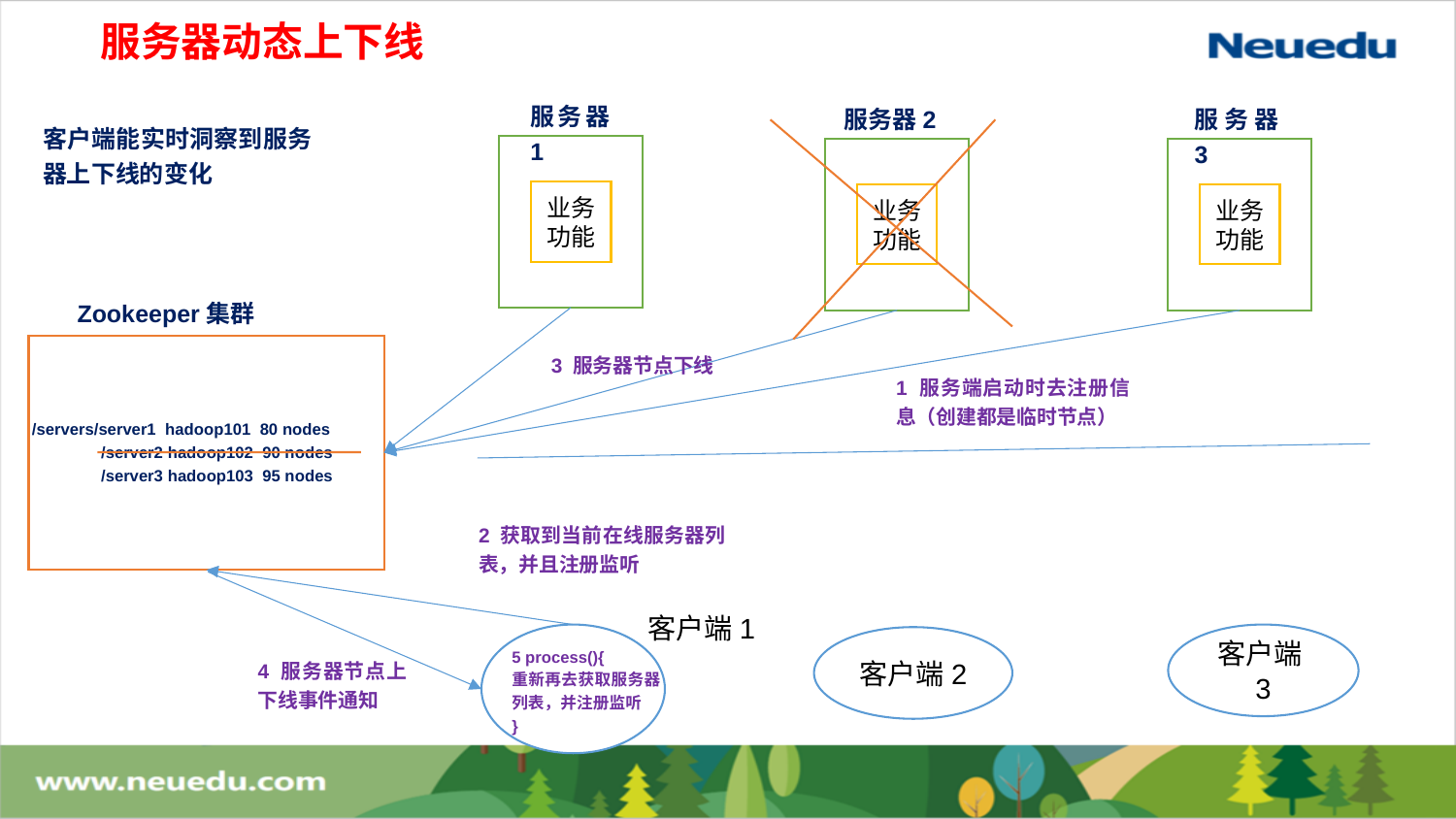

服务器动态上下线
服务器1
服务器2
服务器3
客户端能实时洞察到服务器上下线的变化

业务功能
业务功能
业务功能
Zookeeper集群

3 服务器节点下线
1 服务端启动时去注册信息（创建都是临时节点）
/servers/server1  hadoop101  80 nodes
               /server2 hadoop102  90 nodes
               /server3 hadoop103  95 nodes
2 获取到当前在线服务器列表，并且注册监听
客户端1

客户端3
客户端2
5 process(){
重新再去获取服务器列表，并注册监听
}
4 服务器节点上下线事件通知